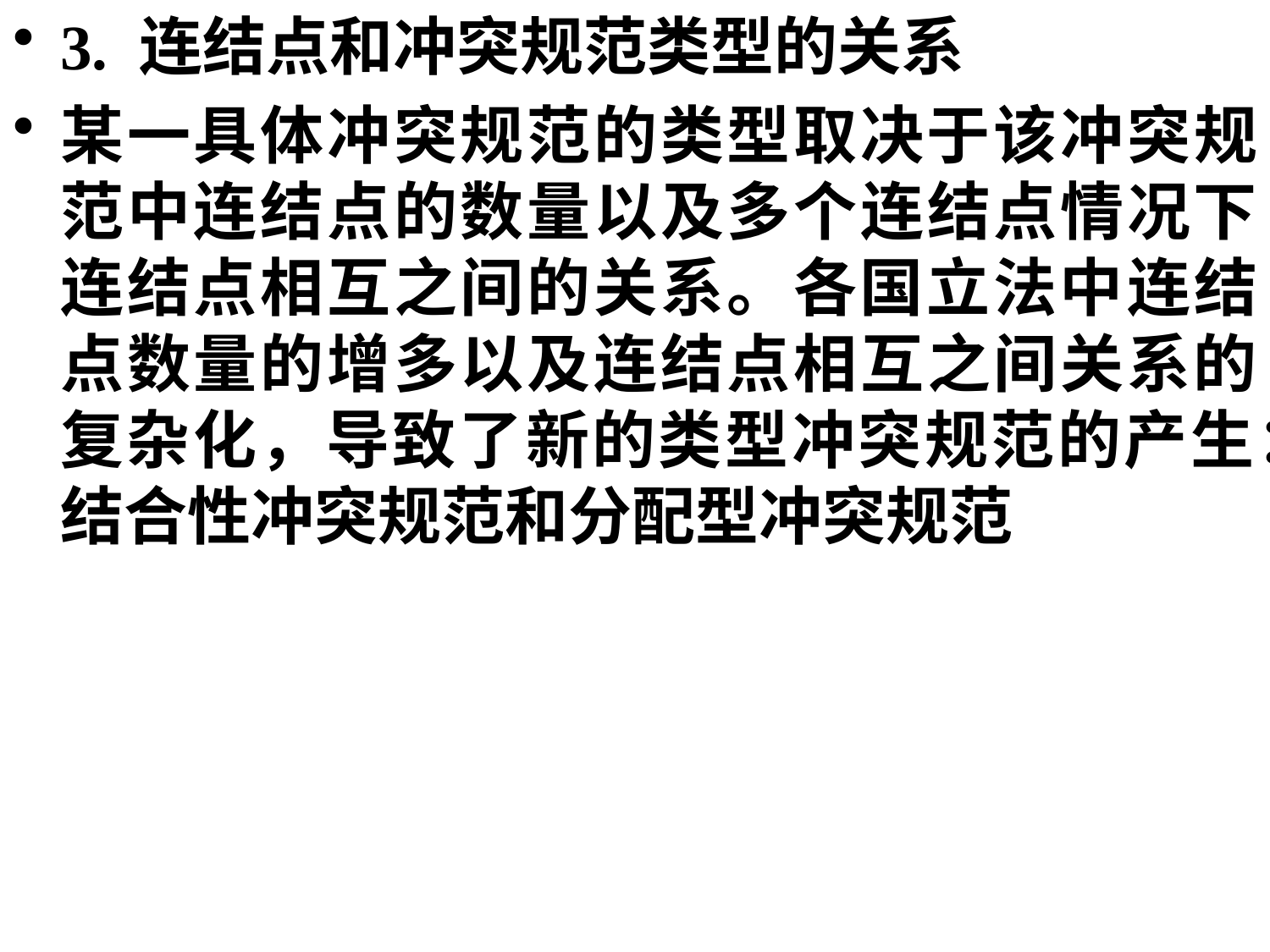

3. 连结点和冲突规范类型的关系
某一具体冲突规范的类型取决于该冲突规范中连结点的数量以及多个连结点情况下连结点相互之间的关系。各国立法中连结点数量的增多以及连结点相互之间关系的复杂化，导致了新的类型冲突规范的产生：结合性冲突规范和分配型冲突规范